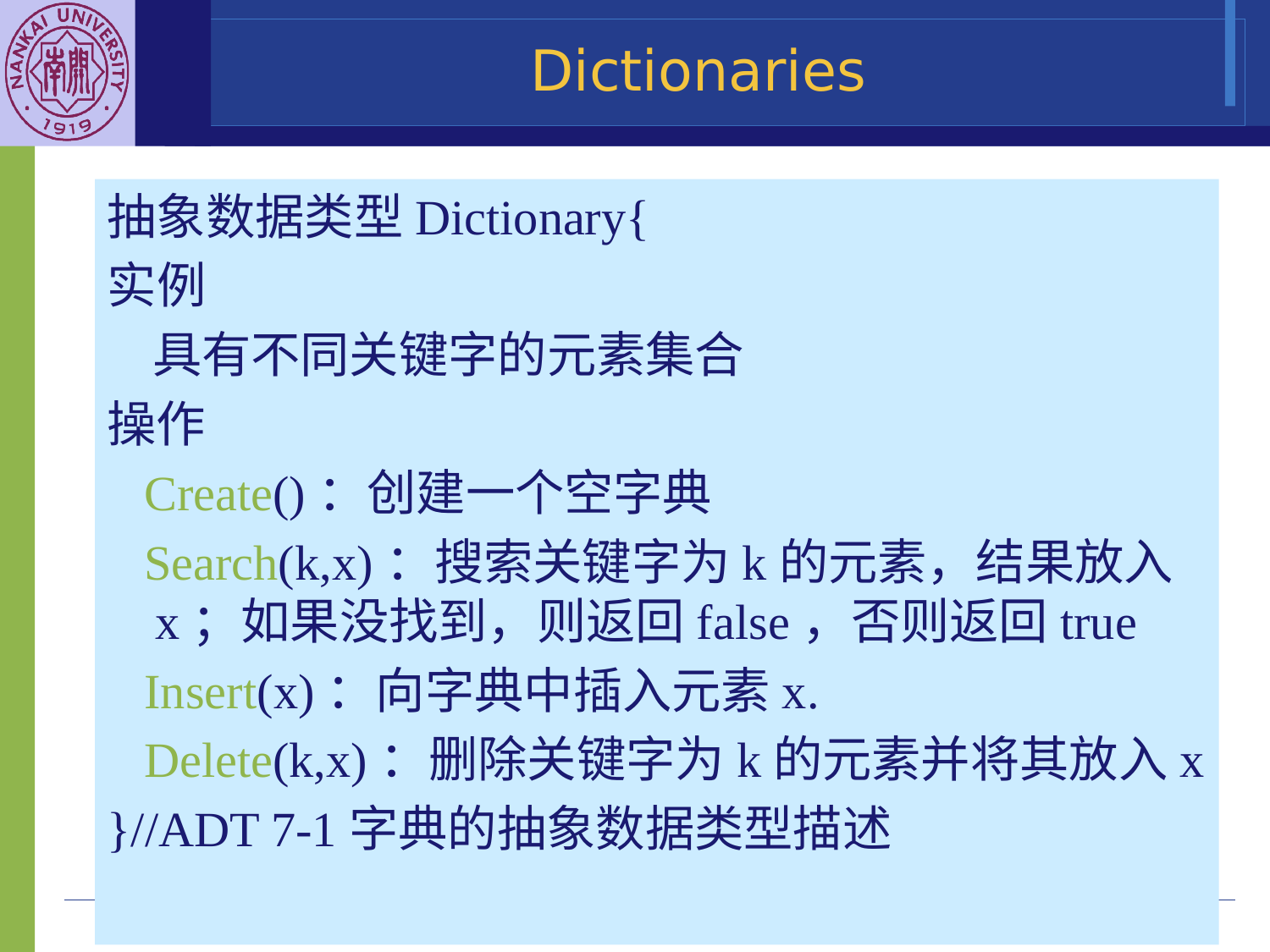

Dictionaries
抽象数据类型Dictionary{
实例
   具有不同关键字的元素集合
操作
   Create()：创建一个空字典
   Search(k,x)：搜索关键字为k的元素，结果放入x；如果没找到，则返回false，否则返回true
   Insert(x)：向字典中插入元素x.
   Delete(k,x)：删除关键字为k的元素并将其放入x
}//ADT 7-1字典的抽象数据类型描述
14